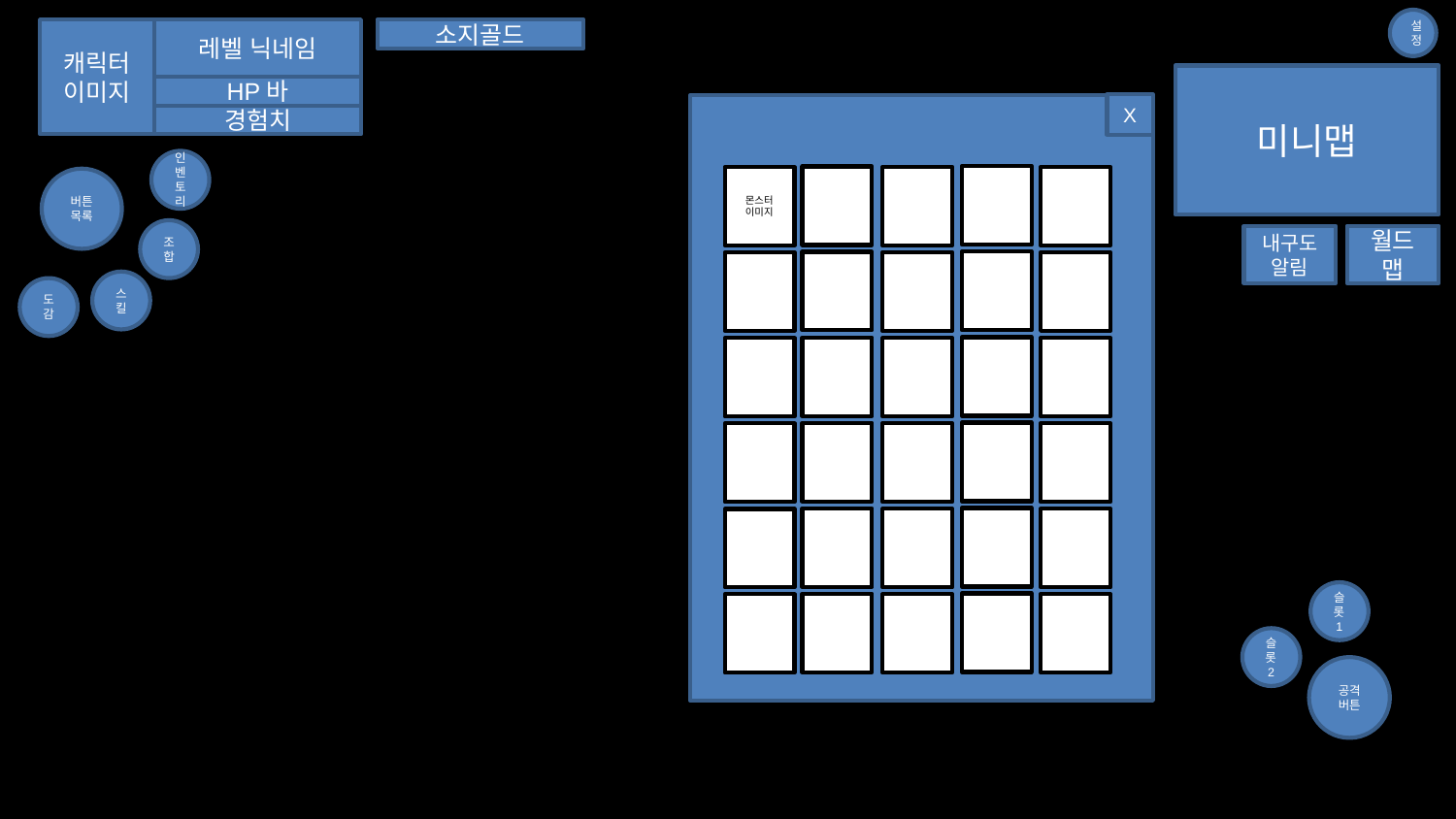

설정
캐릭터 이미지
레벨 닉네임
소지골드
미니맵
HP바
X

경험치
인벤토리

몬스터
이미지
버튼 목록
조합
내구도 알림
월드맵

스킬
도감

슬롯1

슬롯2
공격
버튼